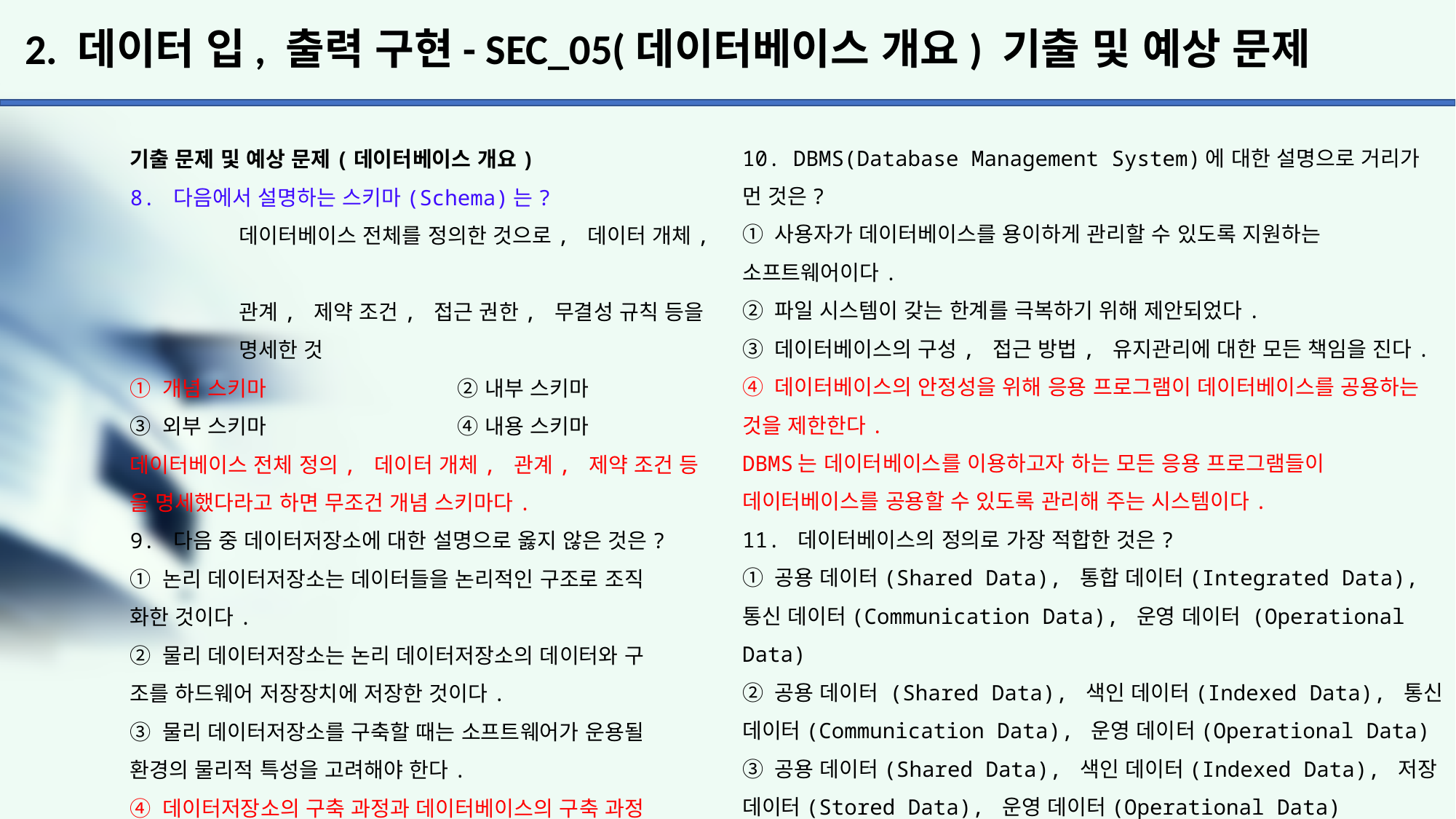

# 2. 데이터 입, 출력 구현- SEC_05(데이터베이스 개요) 기출 및 예상 문제
10. DBMS(Database Management System)에 대한 설명으로 거리가 먼 것은?
① 사용자가 데이터베이스를 용이하게 관리할 수 있도록 지원하는 소프트웨어이다.
② 파일 시스템이 갖는 한계를 극복하기 위해 제안되었다.
③ 데이터베이스의 구성, 접근 방법, 유지관리에 대한 모든 책임을 진다.
④ 데이터베이스의 안정성을 위해 응용 프로그램이 데이터베이스를 공용하는 것을 제한한다.
DBMS는 데이터베이스를 이용하고자 하는 모든 응용 프로그램들이
데이터베이스를 공용할 수 있도록 관리해 주는 시스템이다.
11. 데이터베이스의 정의로 가장 적합한 것은?
① 공용 데이터(Shared Data), 통합 데이터(Integrated Data), 통신 데이터(Communication Data), 운영 데이터 (Operational Data)
② 공용 데이터 (Shared Data), 색인 데이터(Indexed Data), 통신 데이터(Communication Data), 운영 데이터(Operational Data)
③ 공용 데이터(Shared Data), 색인 데이터(Indexed Data), 저장 데이터(Stored Data), 운영 데이터(Operational Data)
④ 공용 데이터(Shared Data), 통합 데이터(Integrated Data), 저장 데이터(Stored Data), 운영 데이터(Operational Data)
기출 문제 및 예상 문제(데이터베이스 개요)
8. 다음에서 설명하는 스키마(Schema)는?
	데이터베이스 전체를 정의한 것으로, 데이터 개체,
	관계, 제약 조건, 접근 권한, 무결성 규칙 등을
	명세한 것
① 개념 스키마		② 내부 스키마
③ 외부 스키마		④ 내용 스키마
데이터베이스 전체 정의, 데이터 개체, 관계, 제약 조건 등
을 명세했다라고 하면 무조건 개념 스키마다.
9. 다음 중 데이터저장소에 대한 설명으로 옳지 않은 것은?
① 논리 데이터저장소는 데이터들을 논리적인 구조로 조직
화한 것이다.
② 물리 데이터저장소는 논리 데이터저장소의 데이터와 구
조를 하드웨어 저장장치에 저장한 것이다.
③ 물리 데이터저장소를 구축할 때는 소프트웨어가 운용될
환경의 물리적 특성을 고려해야 한다.
④ 데이터저장소의 구축 과정과 데이터베이스의 구축 과정
은 상이하다.
논리 데이터저장소는 데이터 및 데이터 간의 연관성, 제약
조건을 식별하여 논리적인 구조로 조직화한 것을 의미한다.
물리 데이터저장소는 논리 데이터저장소에 저장된 데이터와
구조들을 소프트웨어가 운용될 환경의 물리적 특성을 고려
하여 하드웨어적인 저장장치에 저장하는 것을 의미한다.
논리 데이터저장소를 거쳐 물리 데이터저장소를 구축하는
과정은 데이터베이스를 구축하는 과정과 동일하다.